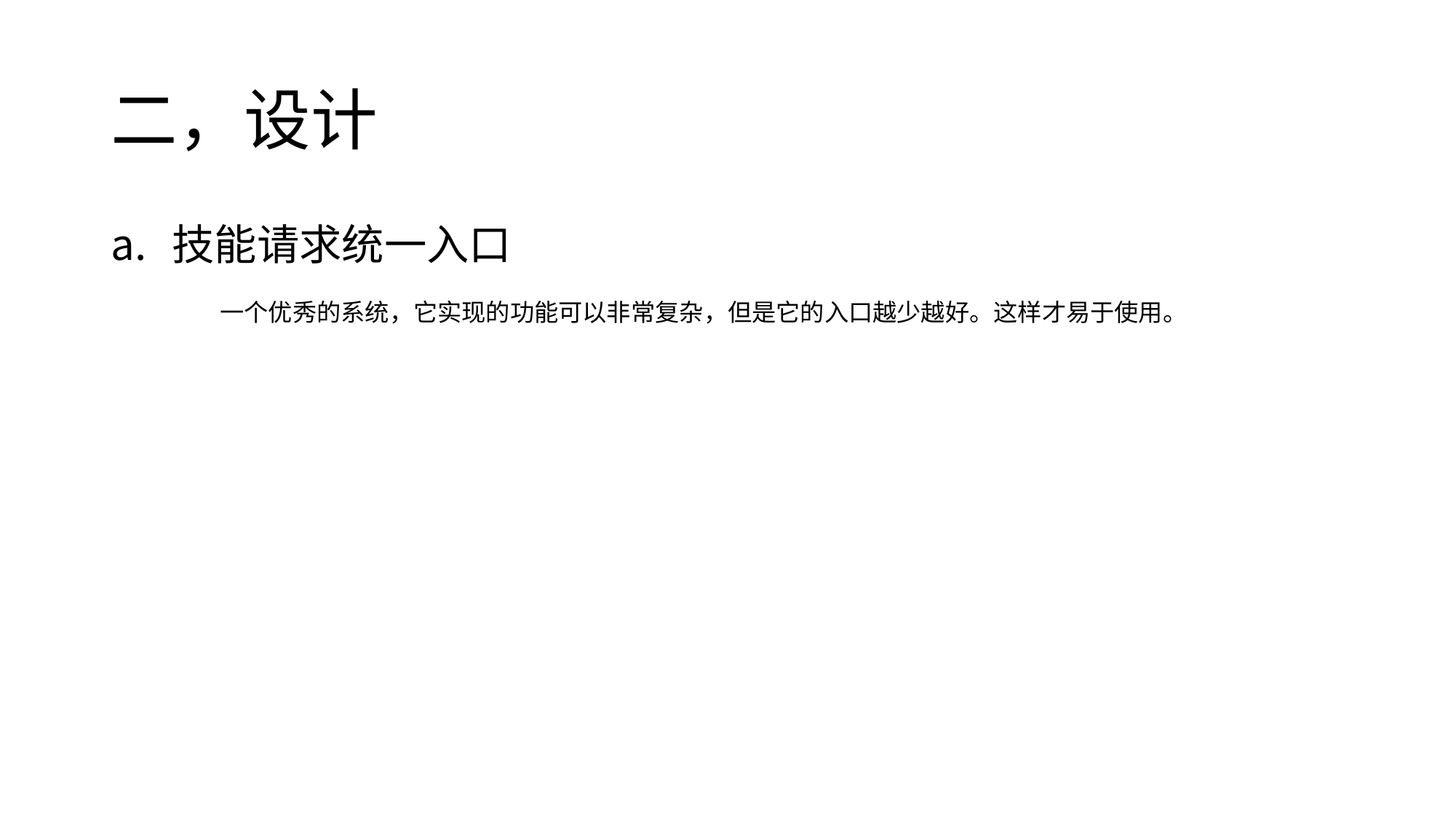

# 二，设计
技能请求统一入口
	一个优秀的系统，它实现的功能可以非常复杂，但是它的入口越少越好。这样才易于使用。